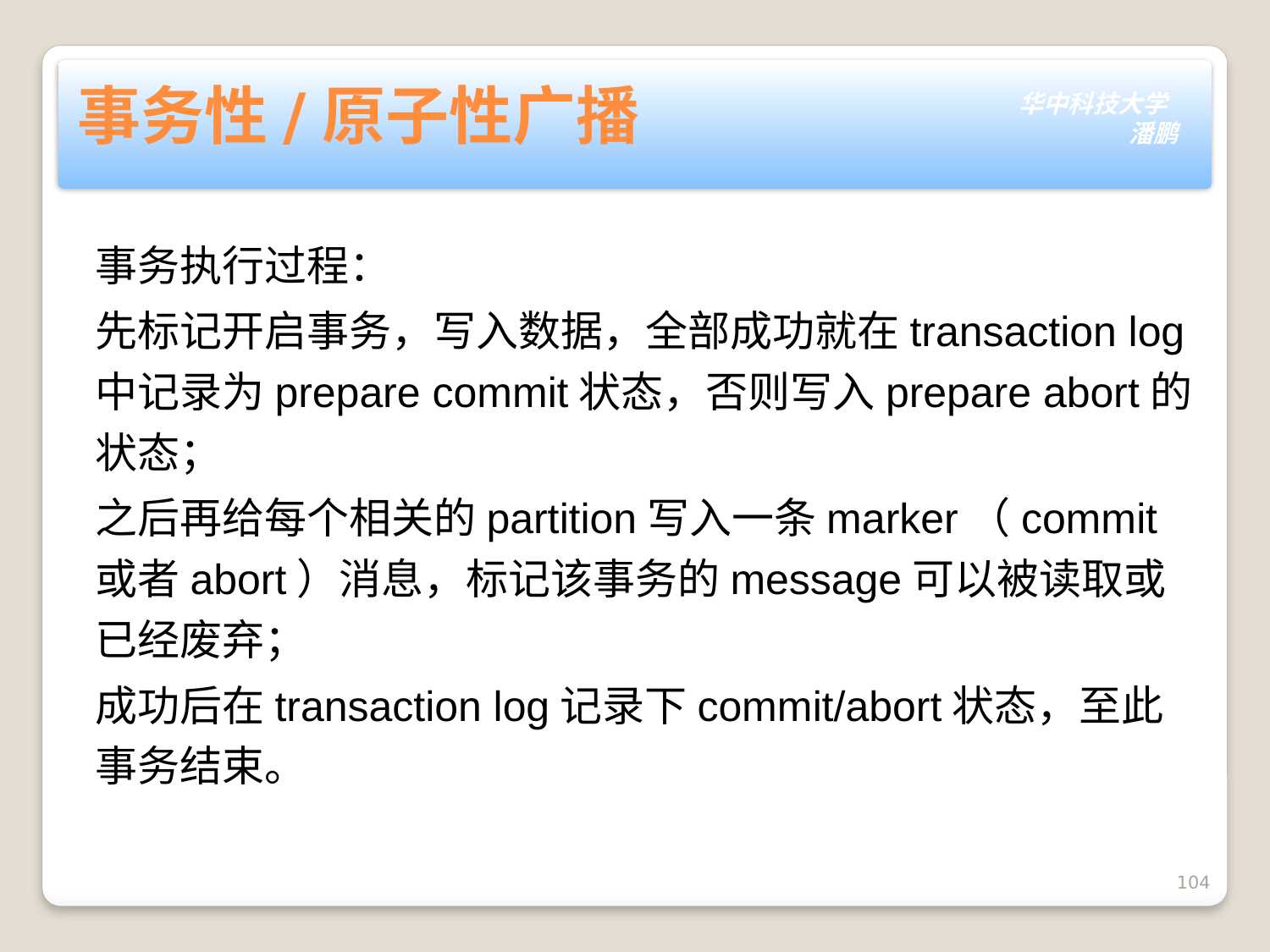

# 事务性/原子性广播
事务执行过程：
先标记开启事务，写入数据，全部成功就在transaction log中记录为prepare commit状态，否则写入prepare abort的状态；
之后再给每个相关的partition写入一条marker（commit或者abort）消息，标记该事务的message可以被读取或已经废弃；
成功后在transaction log记录下commit/abort状态，至此事务结束。
104